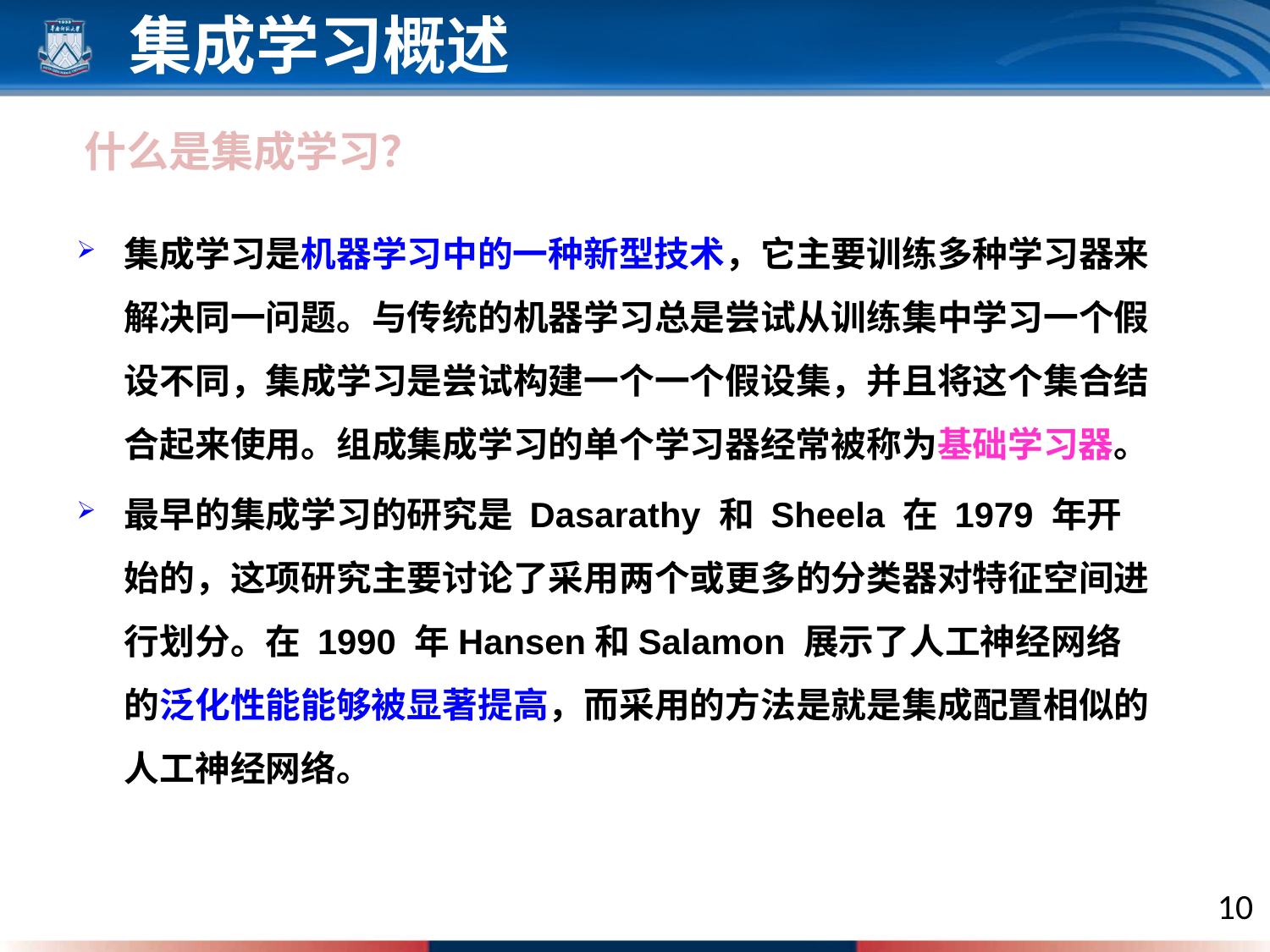

集成学习概述
什么是集成学习？
集成学习是机器学习中的一种新型技术，它主要训练多种学习器来解决同一问题。与传统的机器学习总是尝试从训练集中学习一个假设不同，集成学习是尝试构建一个一个假设集，并且将这个集合结合起来使用。组成集成学习的单个学习器经常被称为基础学习器。
最早的集成学习的研究是 Dasarathy 和 Sheela 在 1979 年开始的，这项研究主要讨论了采用两个或更多的分类器对特征空间进行划分。在 1990 年Hansen和Salamon 展示了人工神经网络的泛化性能能够被显著提高，而采用的方法是就是集成配置相似的人工神经网络。